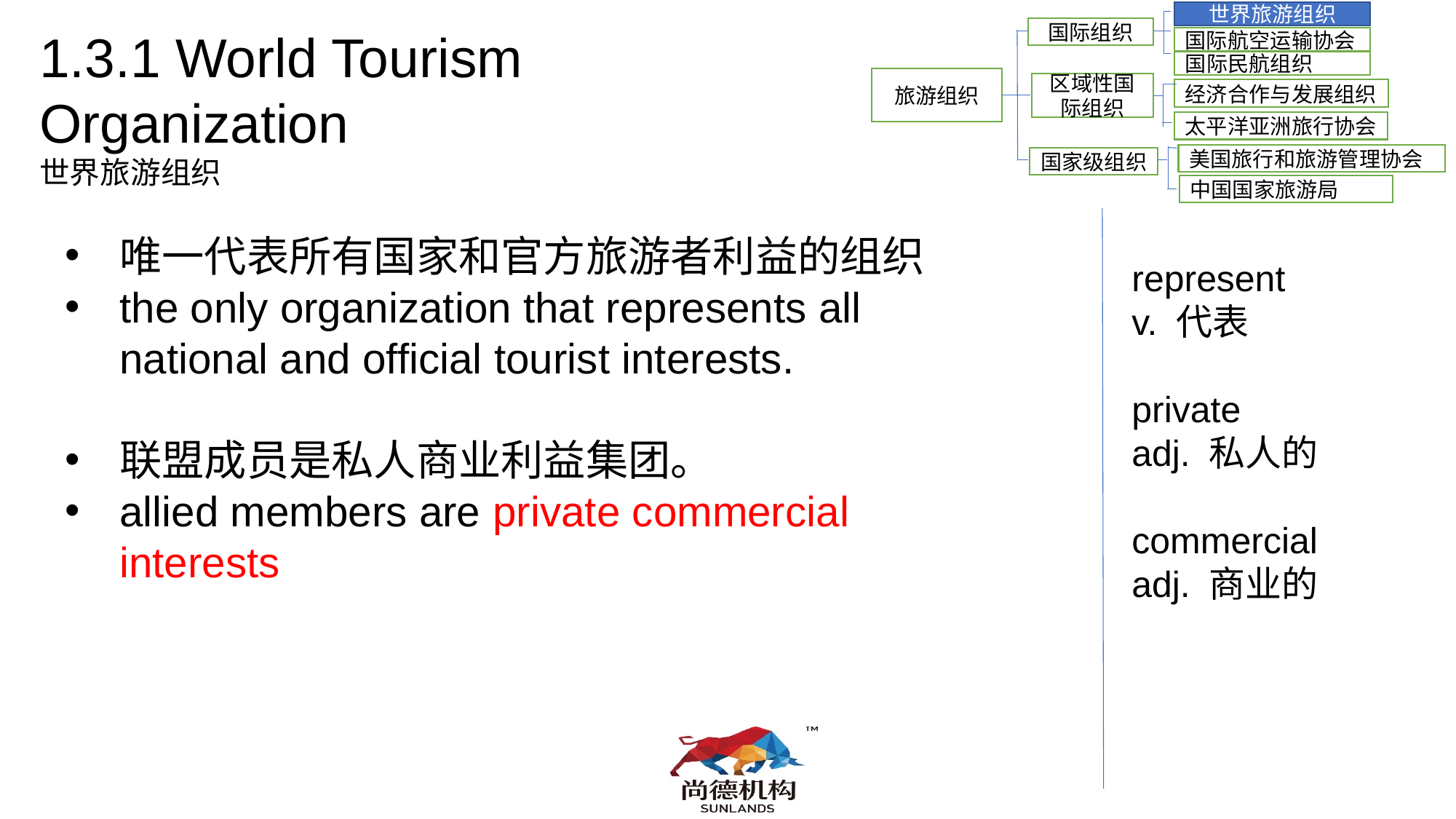

世界旅游组织
1.3.1 World Tourism Organization
世界旅游组织
国际组织
国际航空运输协会
国际民航组织
旅游组织
区域性国际组织
经济合作与发展组织
太平洋亚洲旅行协会
美国旅行和旅游管理协会
国家级组织
中国国家旅游局
唯一代表所有国家和官方旅游者利益的组织
the only organization that represents all national and official tourist interests.

联盟成员是私人商业利益集团。
allied members are private commercial interests
 represent
 v. 代表

 private
 adj. 私人的

 commercial
 adj. 商业的